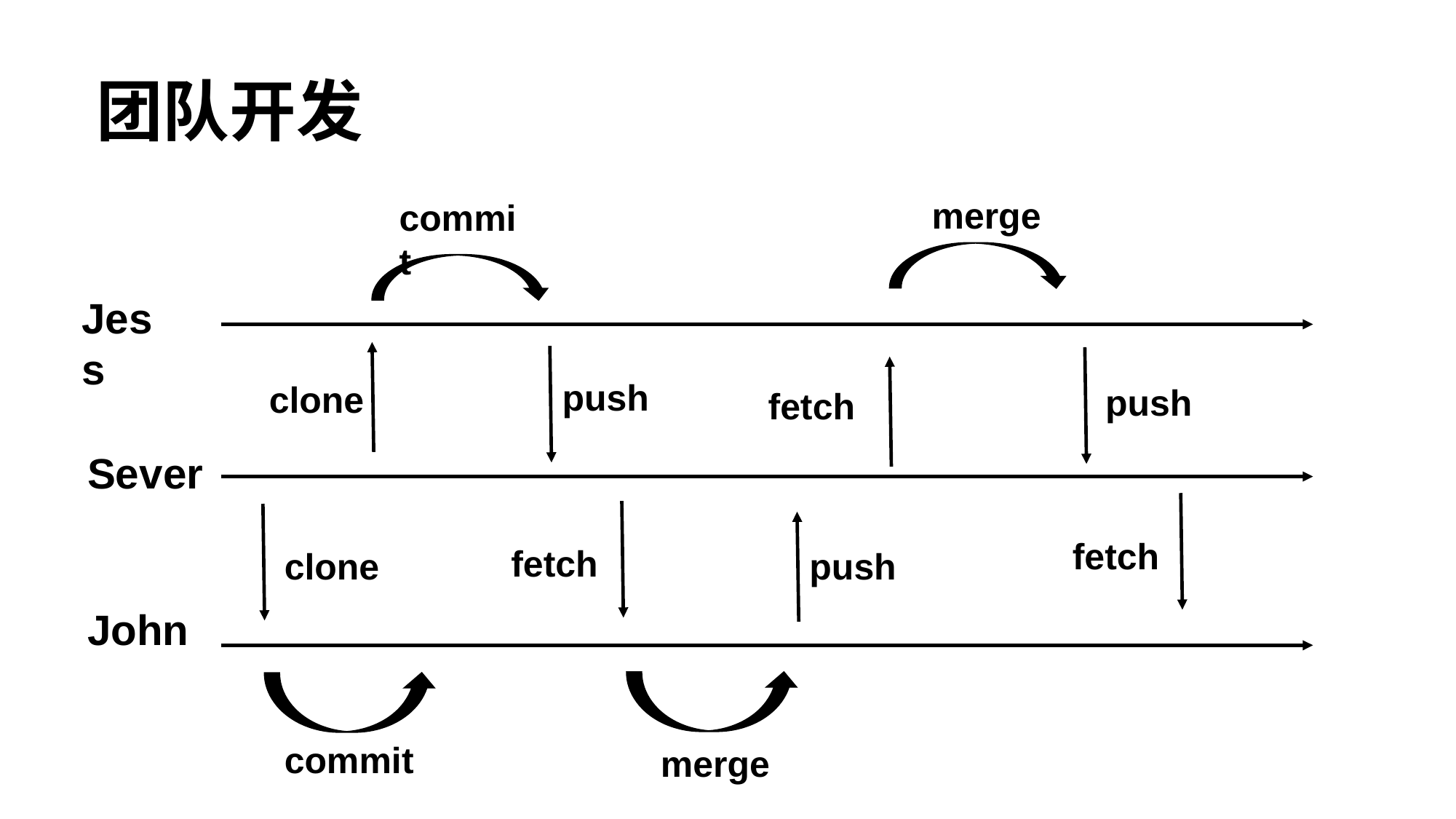

# 团队开发
merge
commit

Jess
push
clone
push
fetch
Sever
fetch
fetch
clone
push
John

commit
merge